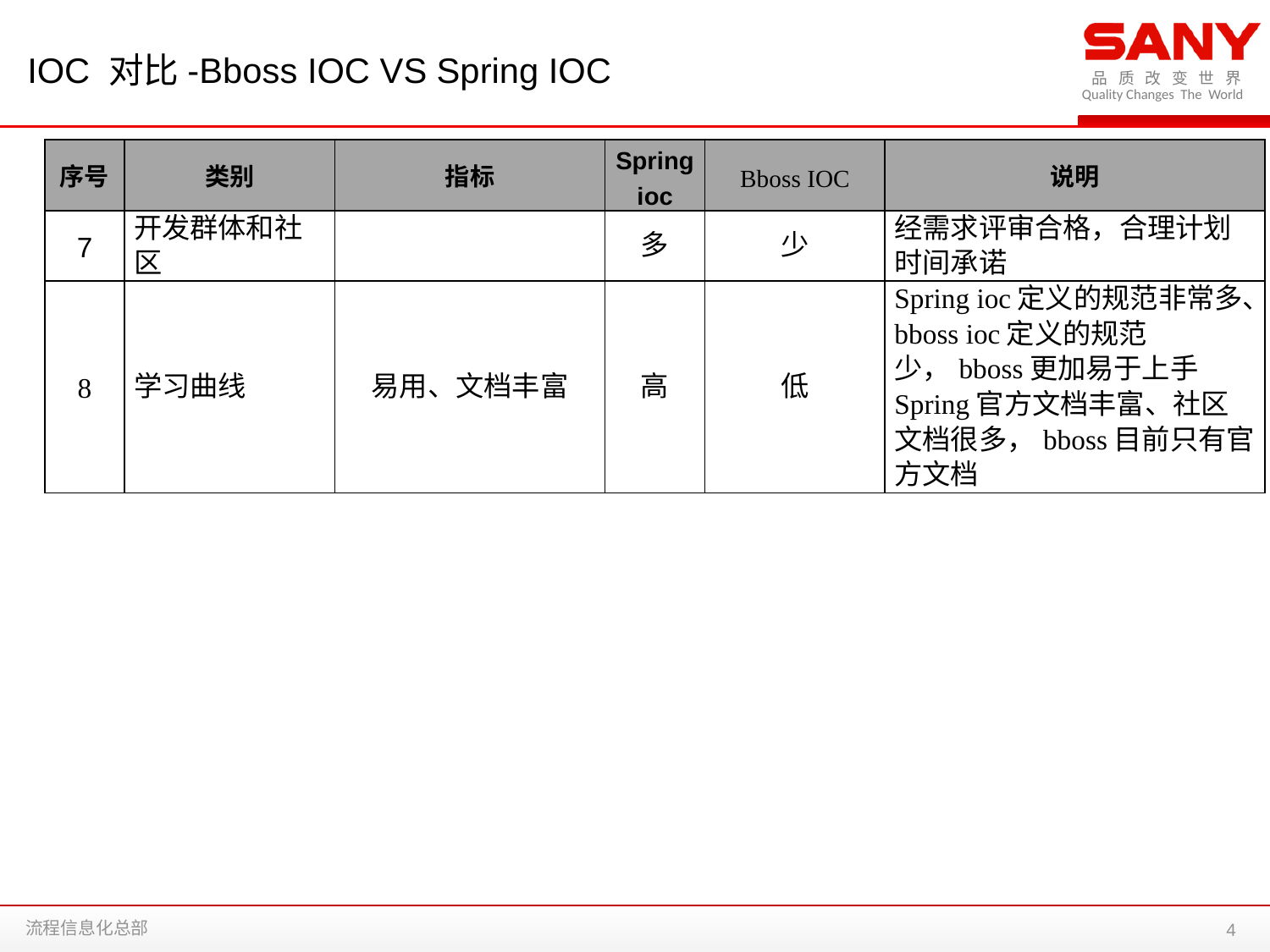

IOC 对比-Bboss IOC VS Spring IOC
| 序号 | 类别 | 指标 | Spring ioc | Bboss IOC | 说明 |
| --- | --- | --- | --- | --- | --- |
| 7 | 开发群体和社区 |  | 多 | 少 | 经需求评审合格，合理计划时间承诺 |
| 8 | 学习曲线 | 易用、文档丰富 | 高 | 低 | Spring ioc定义的规范非常多、bboss ioc定义的规范少，bboss更加易于上手 Spring官方文档丰富、社区文档很多，bboss目前只有官方文档 |
4
流程信息化总部